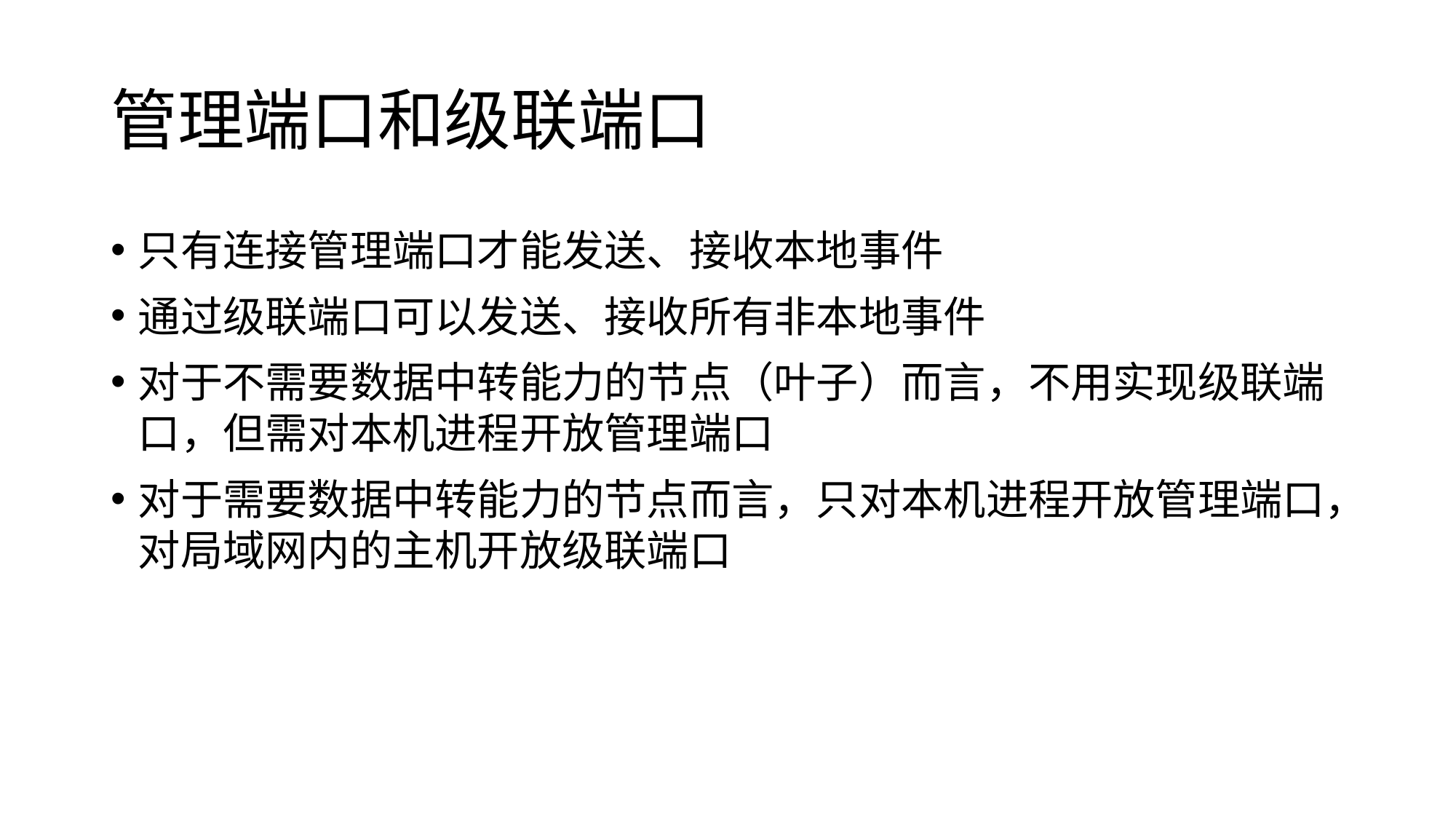

# 管理端口和级联端口
只有连接管理端口才能发送、接收本地事件
通过级联端口可以发送、接收所有非本地事件
对于不需要数据中转能力的节点（叶子）而言，不用实现级联端口，但需对本机进程开放管理端口
对于需要数据中转能力的节点而言，只对本机进程开放管理端口，对局域网内的主机开放级联端口